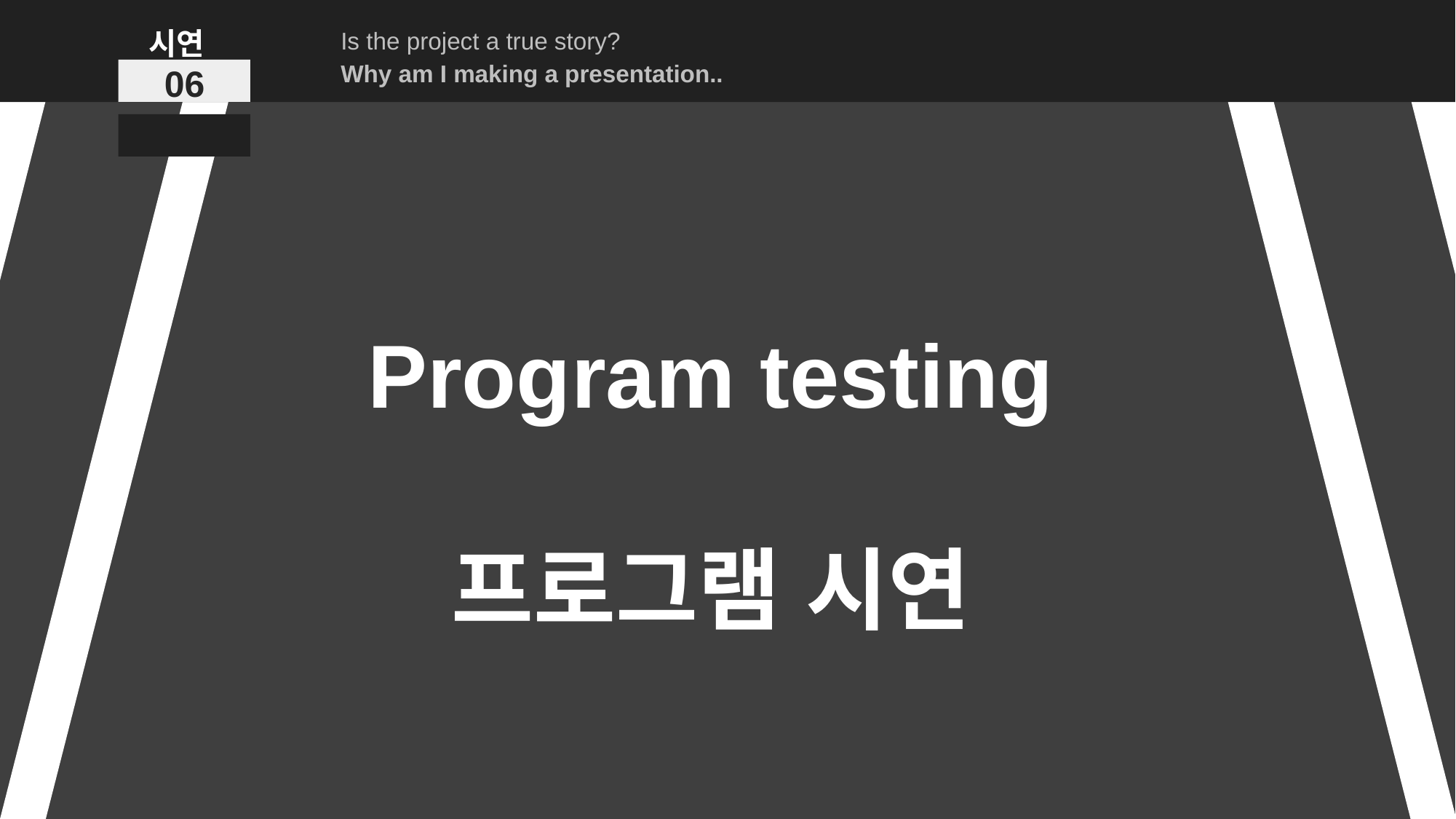

시연

Is the project a true story?
Why am I making a presentation..

06

Program testing
프로그램 시연